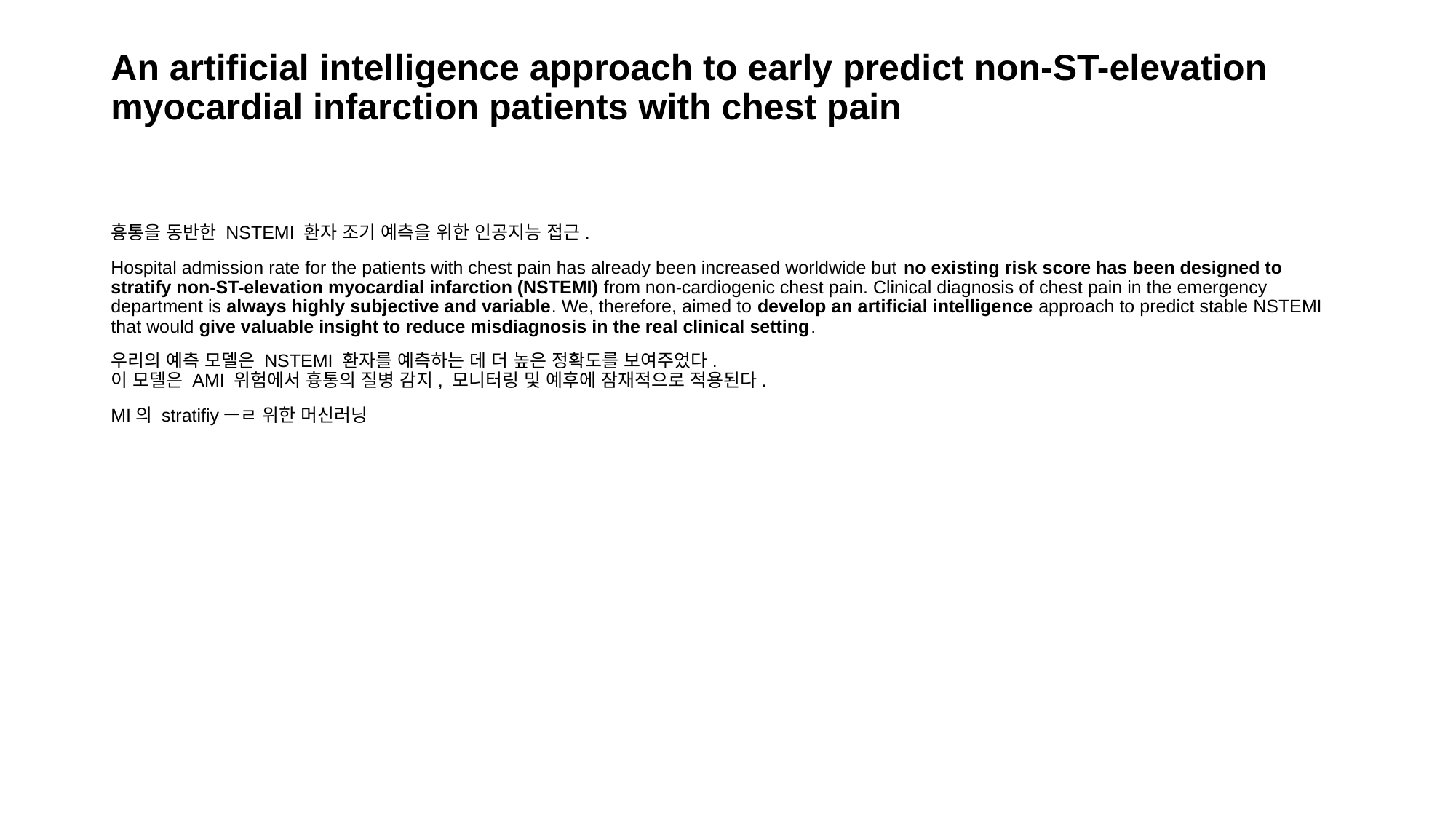

# An artificial intelligence approach to early predict non-ST-elevation myocardial infarction patients with chest pain

흉통을 동반한 NSTEMI 환자 조기 예측을 위한 인공지능 접근.
Hospital admission rate for the patients with chest pain has already been increased worldwide but no existing risk score has been designed to stratify non-ST-elevation myocardial infarction (NSTEMI) from non-cardiogenic chest pain. Clinical diagnosis of chest pain in the emergency department is always highly subjective and variable. We, therefore, aimed to develop an artificial intelligence approach to predict stable NSTEMI that would give valuable insight to reduce misdiagnosis in the real clinical setting.
우리의 예측 모델은 NSTEMI 환자를 예측하는 데 더 높은 정확도를 보여주었다.
이 모델은 AMI 위험에서 흉통의 질병 감지, 모니터링 및 예후에 잠재적으로 적용된다.
MI의 stratifiyㅡㄹ 위한 머신러닝